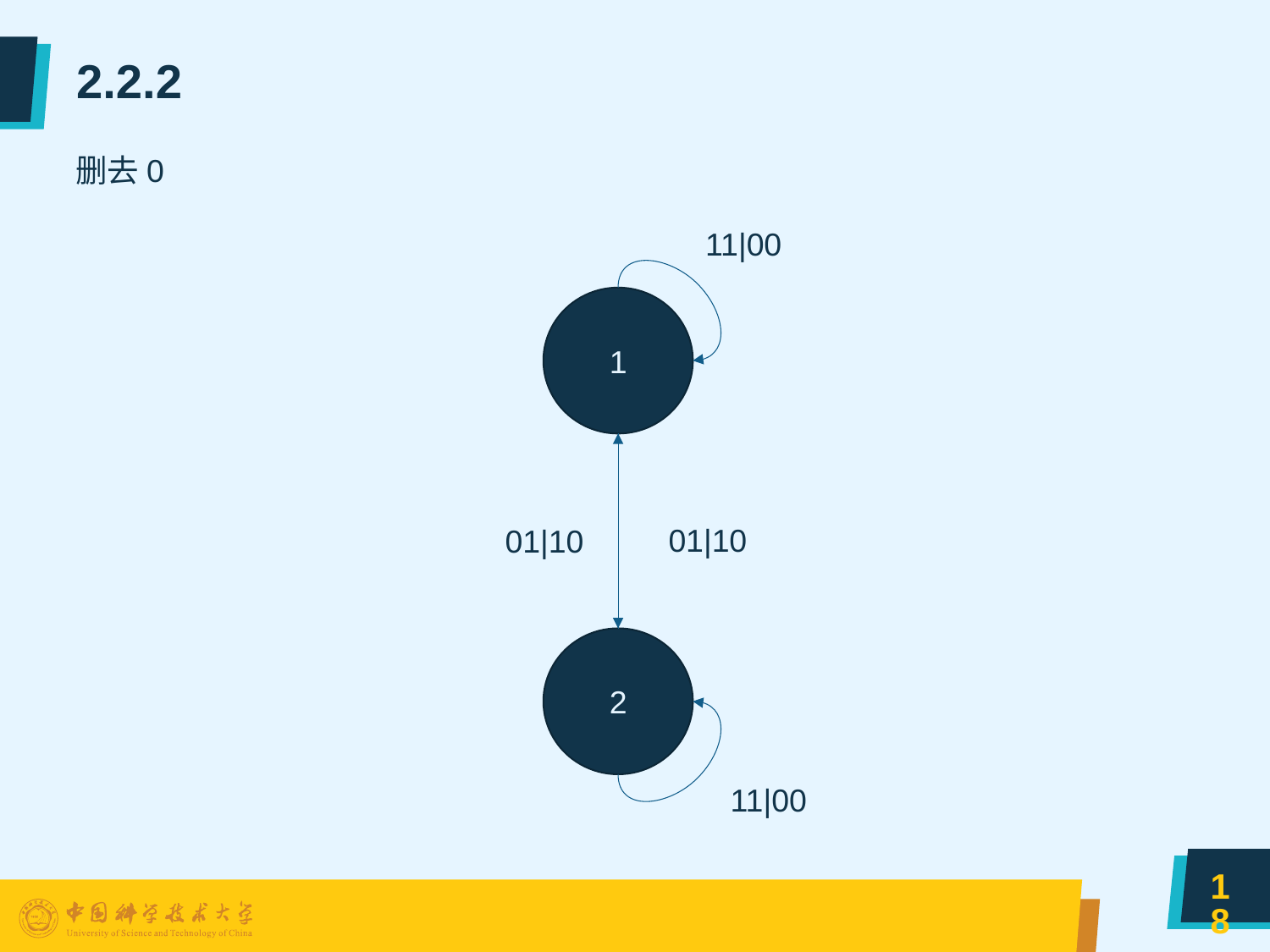

# 2.2.2
删去0
11|00
1
01|10
01|10
2
11|00
18